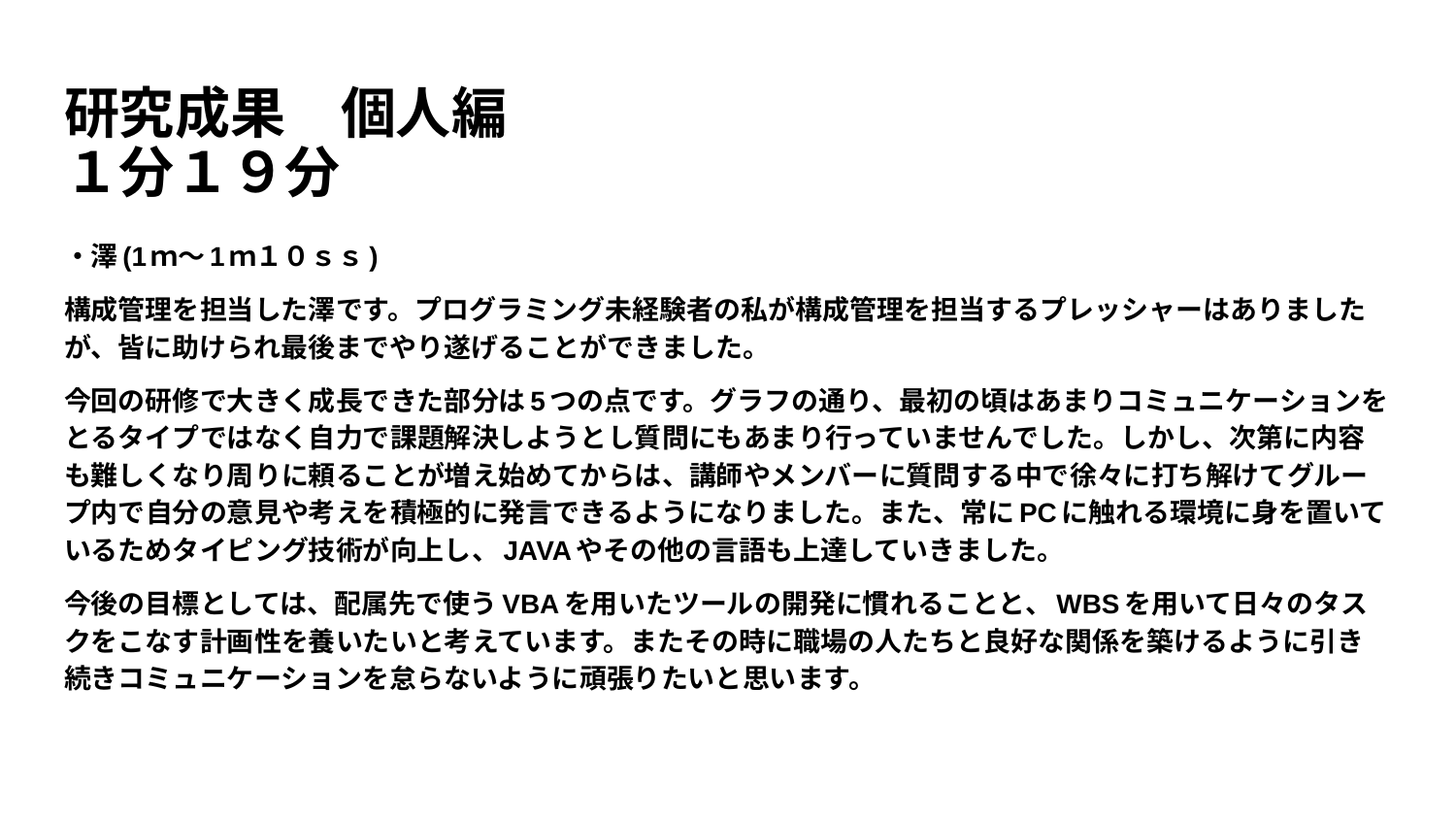

# 研究成果　個人編　　　　　　　　　　　　　　　１分１９分
・澤(1ｍ～1ｍ１０ｓｓ)
構成管理を担当した澤です。プログラミング未経験者の私が構成管理を担当するプレッシャーはありましたが、皆に助けられ最後までやり遂げることができました。
今回の研修で大きく成長できた部分は5つの点です。グラフの通り、最初の頃はあまりコミュニケーションをとるタイプではなく自力で課題解決しようとし質問にもあまり行っていませんでした。しかし、次第に内容も難しくなり周りに頼ることが増え始めてからは、講師やメンバーに質問する中で徐々に打ち解けてグループ内で自分の意見や考えを積極的に発言できるようになりました。また、常にPCに触れる環境に身を置いているためタイピング技術が向上し、JAVAやその他の言語も上達していきました。
今後の目標としては、配属先で使うVBAを用いたツールの開発に慣れることと、WBSを用いて日々のタスクをこなす計画性を養いたいと考えています。またその時に職場の人たちと良好な関係を築けるように引き続きコミュニケーションを怠らないように頑張りたいと思います。